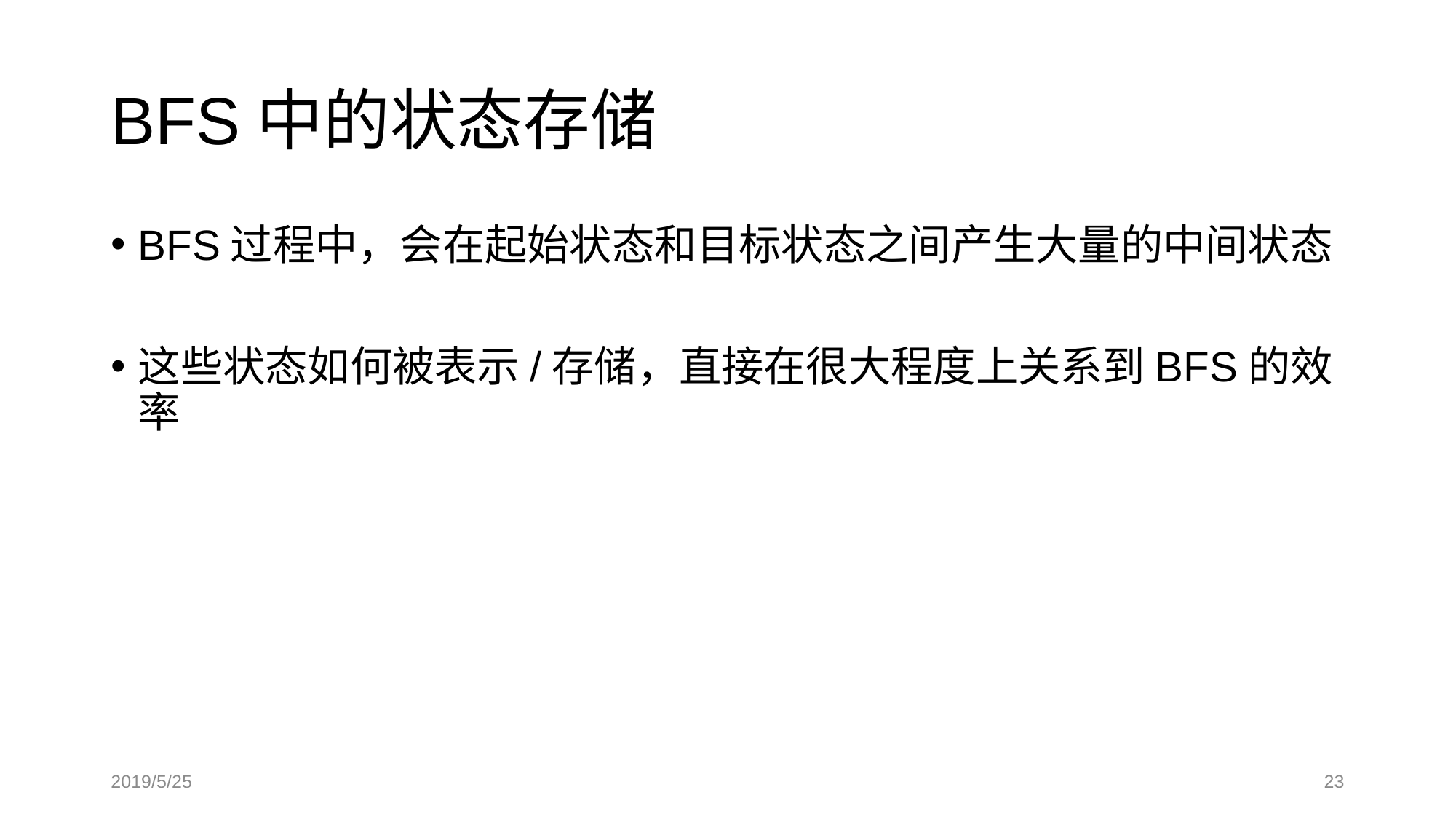

# BFS中的状态存储
BFS过程中，会在起始状态和目标状态之间产生大量的中间状态

这些状态如何被表示/存储，直接在很大程度上关系到BFS的效率
2019/5/25
23